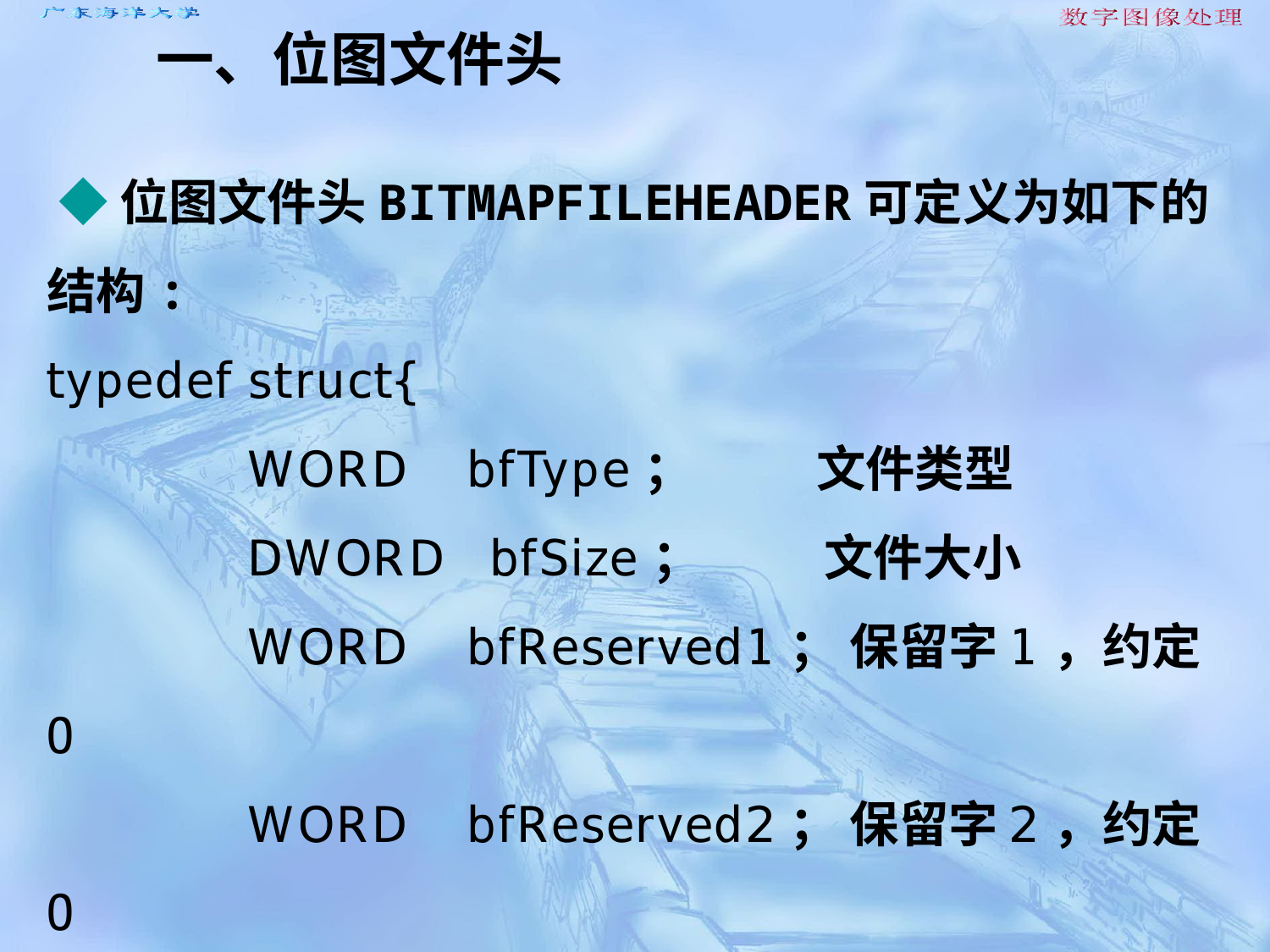

一、位图文件头
 ◆位图文件头BITMAPFILEHEADER可定义为如下的结构:
typedef struct{
              WORD    bfType；           文件类型
              DWORD   bfSize；           文件大小
              WORD    bfReserved1； 保留字1，约定0
              WORD    bfReserved2； 保留字2，约定0
              DWORD   bfoffBits；       位图阵列偏移量
            }BITMAPFILEHEADER；